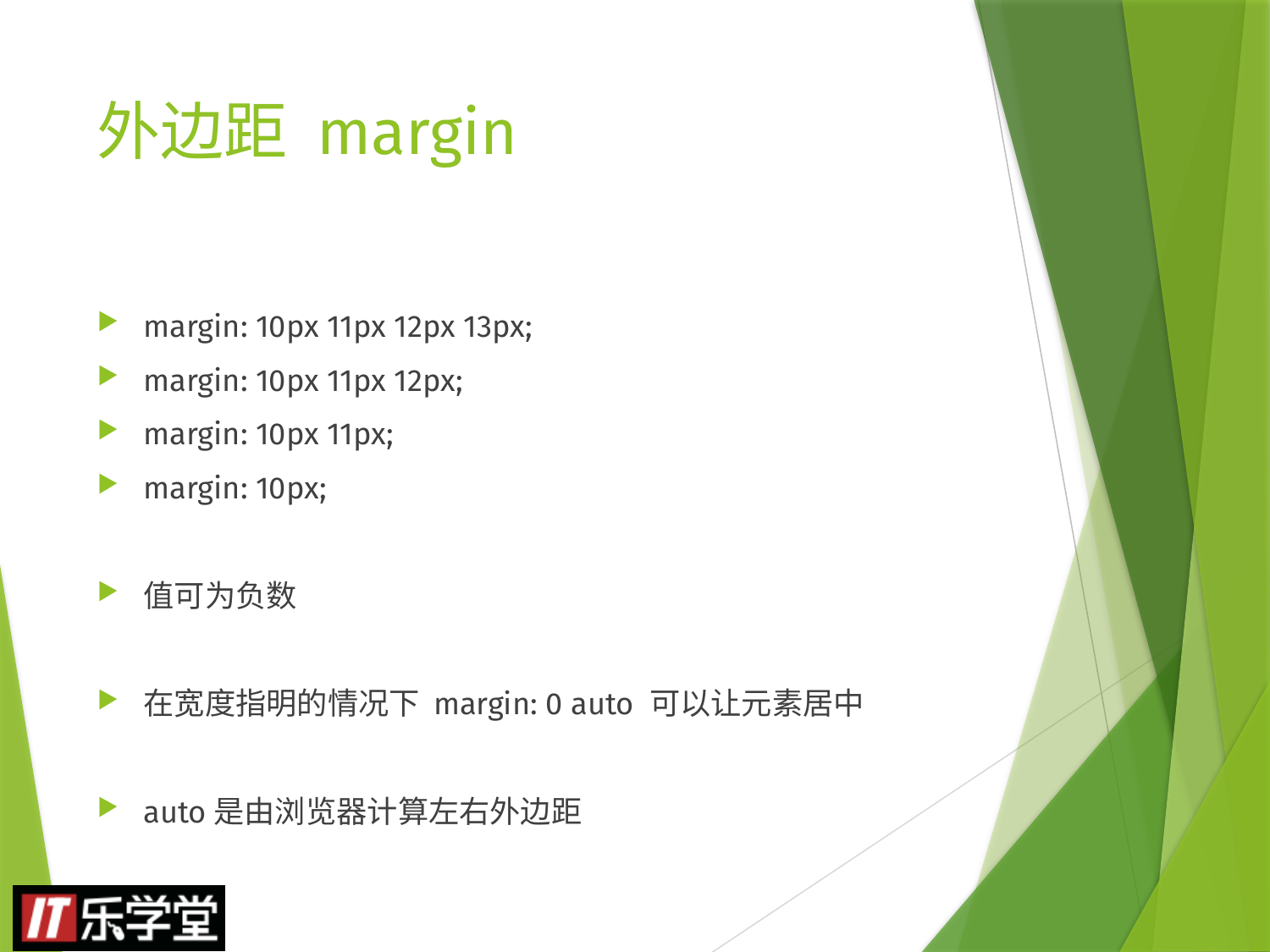

# 外边距 margin
margin: 10px 11px 12px 13px;
margin: 10px 11px 12px;
margin: 10px 11px;
margin: 10px;

值可为负数

在宽度指明的情况下 margin: 0 auto 可以让元素居中

auto是由浏览器计算左右外边距